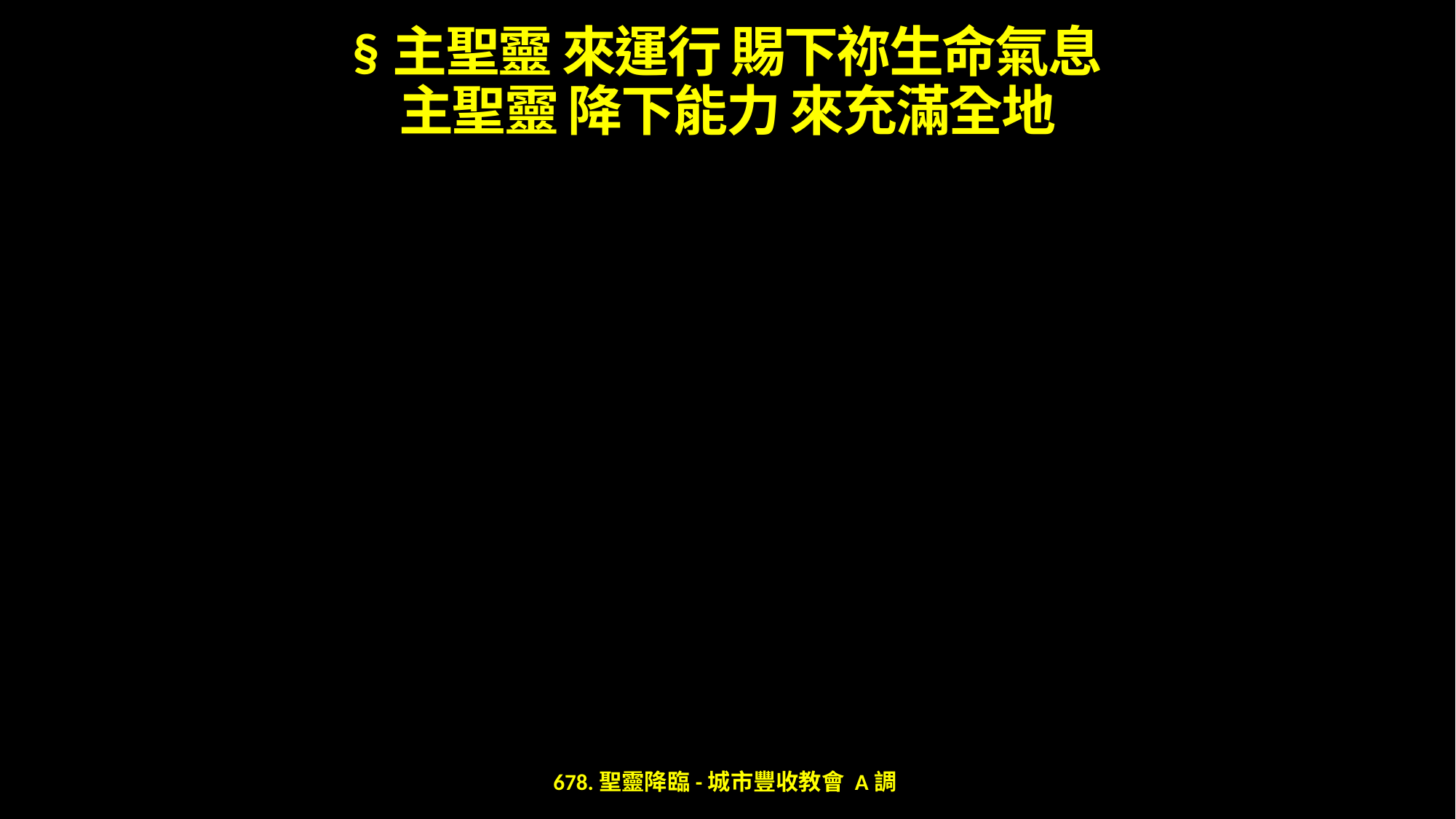

§主聖靈 來運行 賜下祢生命氣息
主聖靈 降下能力 來充滿全地
678.聖靈降臨-城市豐收教會 A調